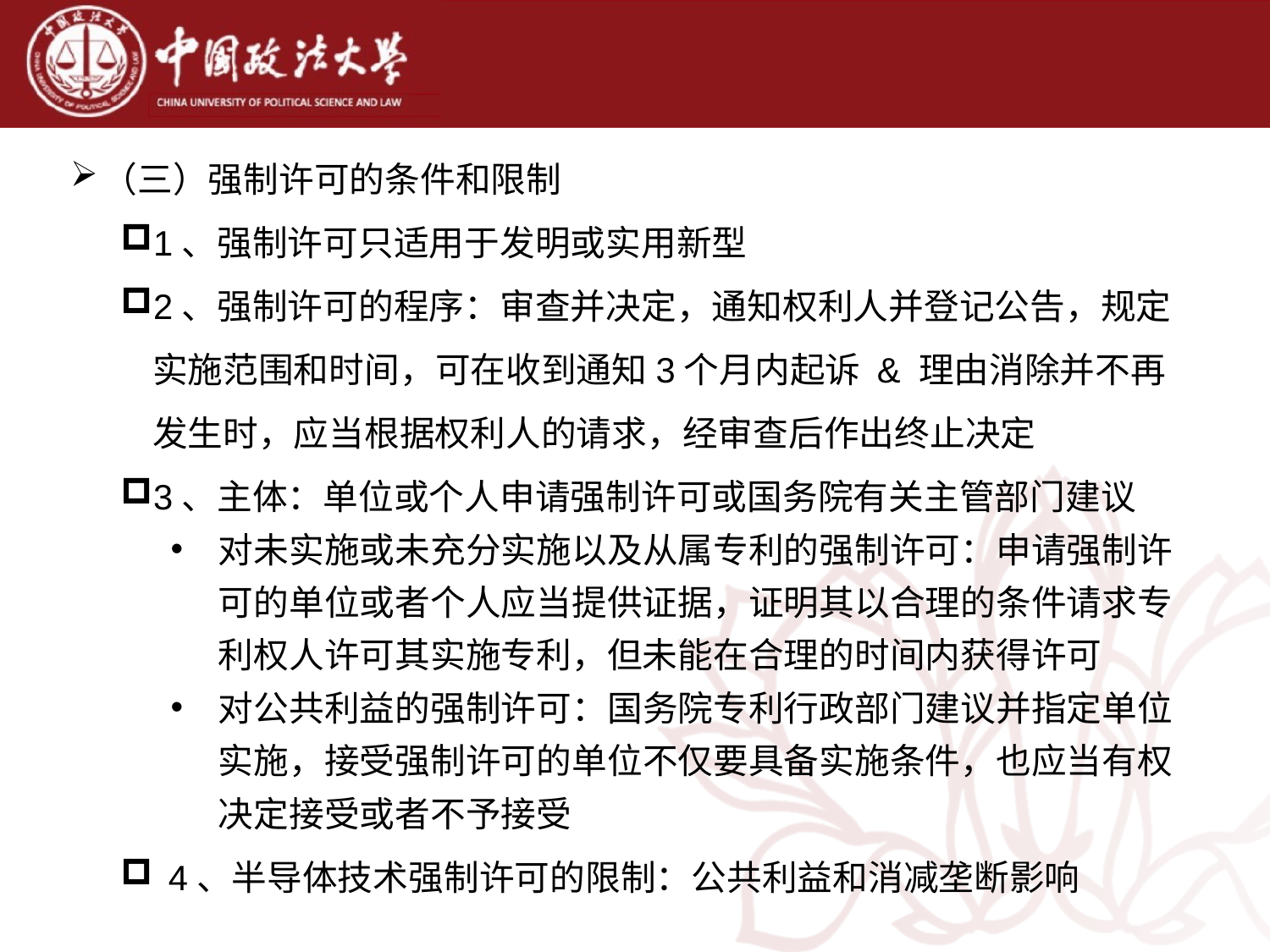

（三）强制许可的条件和限制
1、强制许可只适用于发明或实用新型
2、强制许可的程序：审查并决定，通知权利人并登记公告，规定实施范围和时间，可在收到通知3个月内起诉 & 理由消除并不再发生时，应当根据权利人的请求，经审查后作出终止决定
3、主体：单位或个人申请强制许可或国务院有关主管部门建议
对未实施或未充分实施以及从属专利的强制许可：申请强制许可的单位或者个人应当提供证据，证明其以合理的条件请求专利权人许可其实施专利，但未能在合理的时间内获得许可
对公共利益的强制许可：国务院专利行政部门建议并指定单位实施，接受强制许可的单位不仅要具备实施条件，也应当有权决定接受或者不予接受
4、半导体技术强制许可的限制：公共利益和消减垄断影响